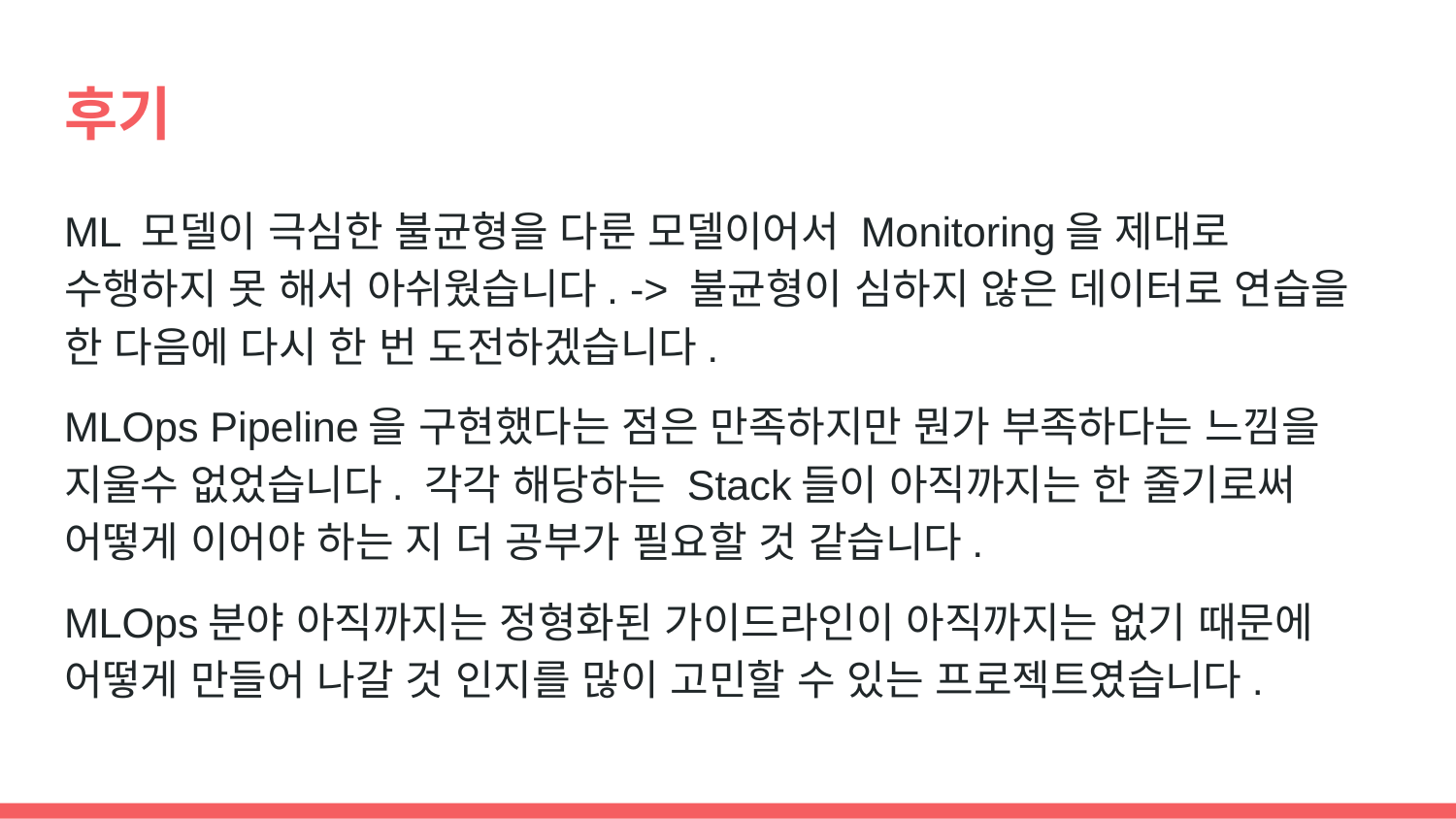

# 후기
ML 모델이 극심한 불균형을 다룬 모델이어서 Monitoring을 제대로 수행하지 못 해서 아쉬웠습니다. -> 불균형이 심하지 않은 데이터로 연습을 한 다음에 다시 한 번 도전하겠습니다.
MLOps Pipeline을 구현했다는 점은 만족하지만 뭔가 부족하다는 느낌을 지울수 없었습니다. 각각 해당하는 Stack들이 아직까지는 한 줄기로써 어떻게 이어야 하는 지 더 공부가 필요할 것 같습니다.
MLOps분야 아직까지는 정형화된 가이드라인이 아직까지는 없기 때문에 어떻게 만들어 나갈 것 인지를 많이 고민할 수 있는 프로젝트였습니다.